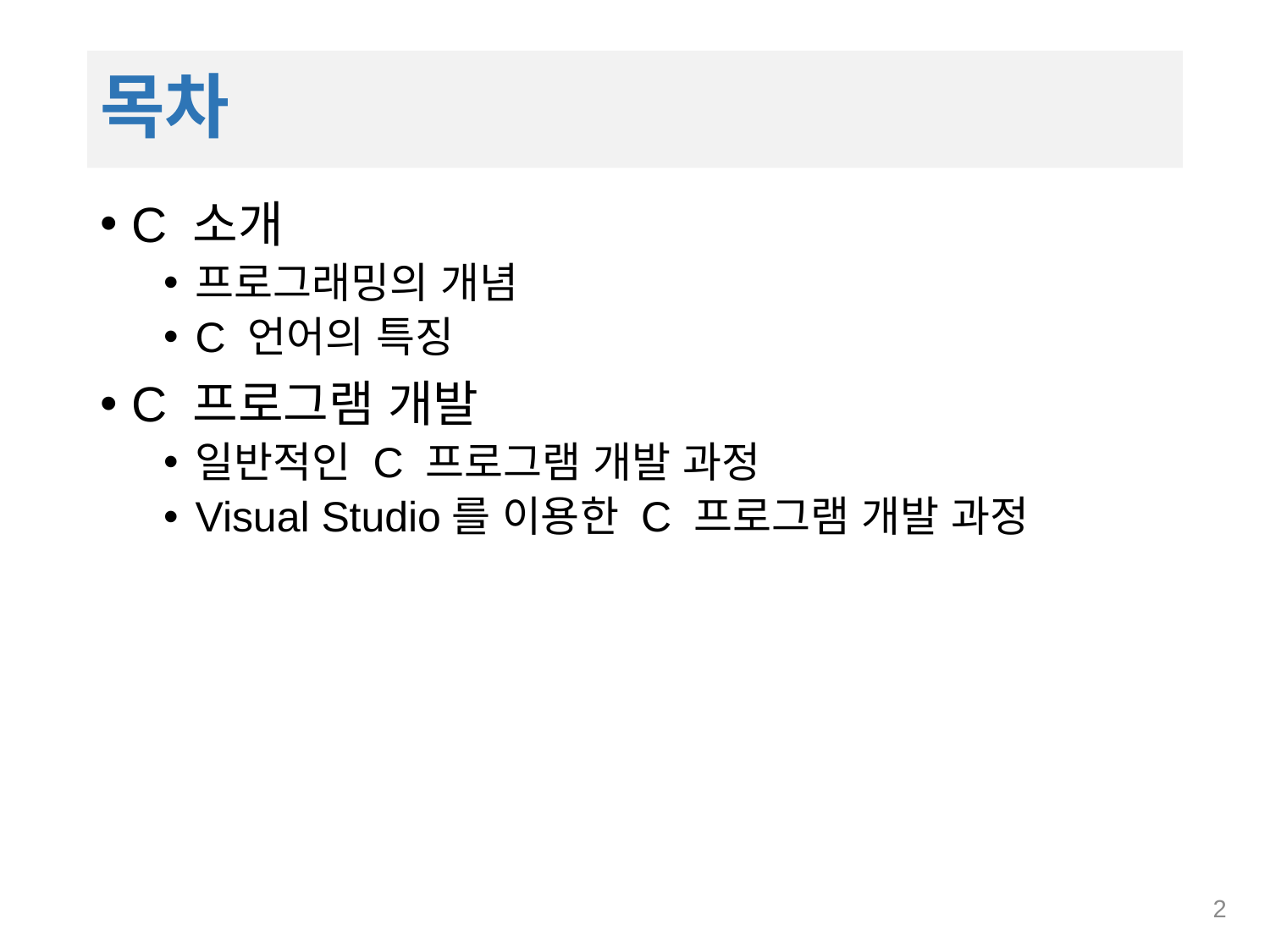

# 목차
C 소개
프로그래밍의 개념
C 언어의 특징
C 프로그램 개발
일반적인 C 프로그램 개발 과정
Visual Studio를 이용한 C 프로그램 개발 과정
2